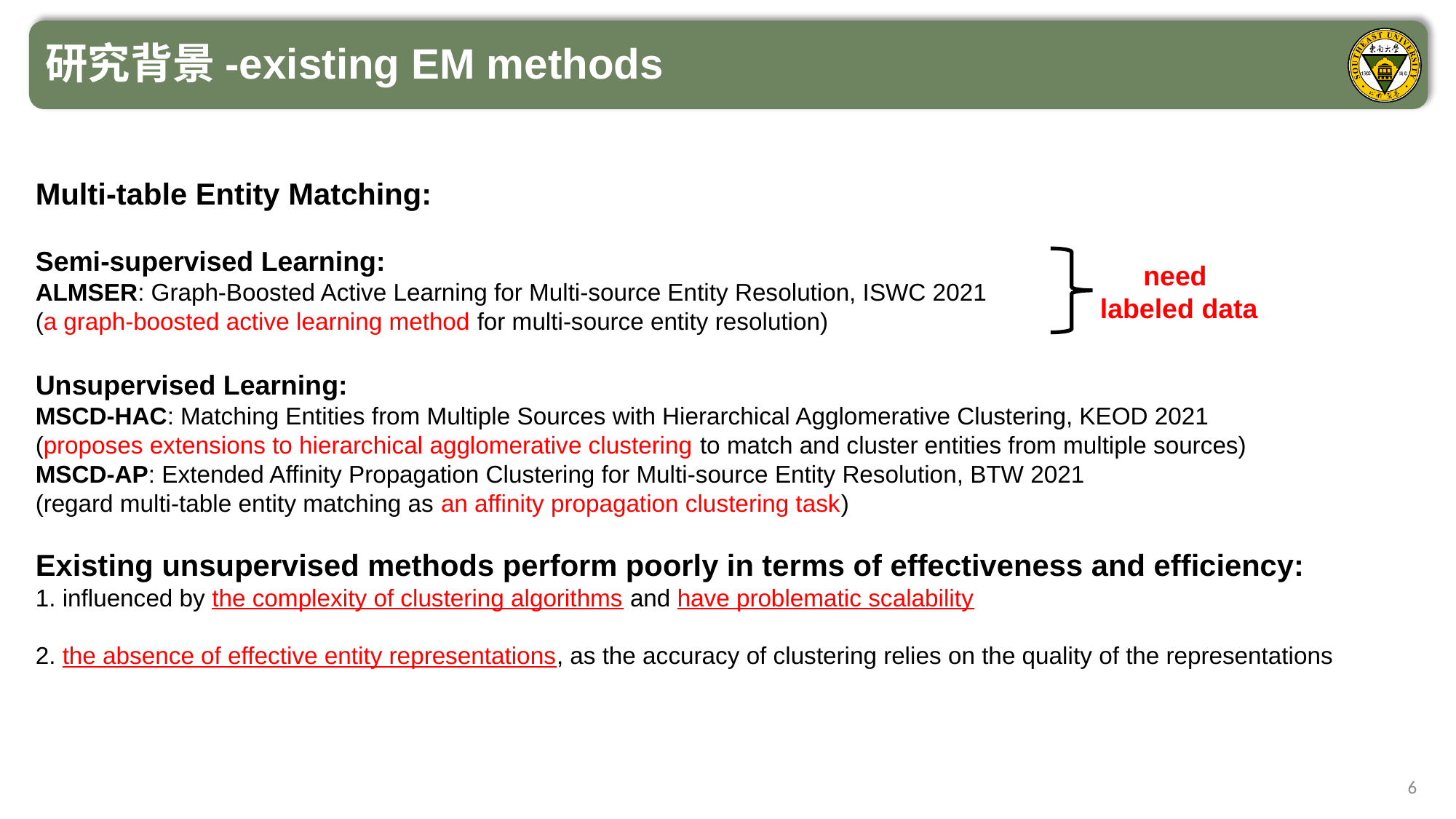

研究背景-existing EM methods
Multi-table Entity Matching:

Semi-supervised Learning:
ALMSER: Graph-Boosted Active Learning for Multi-source Entity Resolution, ISWC 2021
(a graph-boosted active learning method for multi-source entity resolution)

Unsupervised Learning:
MSCD-HAC: Matching Entities from Multiple Sources with Hierarchical Agglomerative Clustering, KEOD 2021
(proposes extensions to hierarchical agglomerative clustering to match and cluster entities from multiple sources)
MSCD-AP: Extended Affinity Propagation Clustering for Multi-source Entity Resolution, BTW 2021
(regard multi-table entity matching as an affinity propagation clustering task)

Existing unsupervised methods perform poorly in terms of effectiveness and efficiency:
1. influenced by the complexity of clustering algorithms and have problematic scalability

2. the absence of effective entity representations, as the accuracy of clustering relies on the quality of the representations

need
labeled data
6